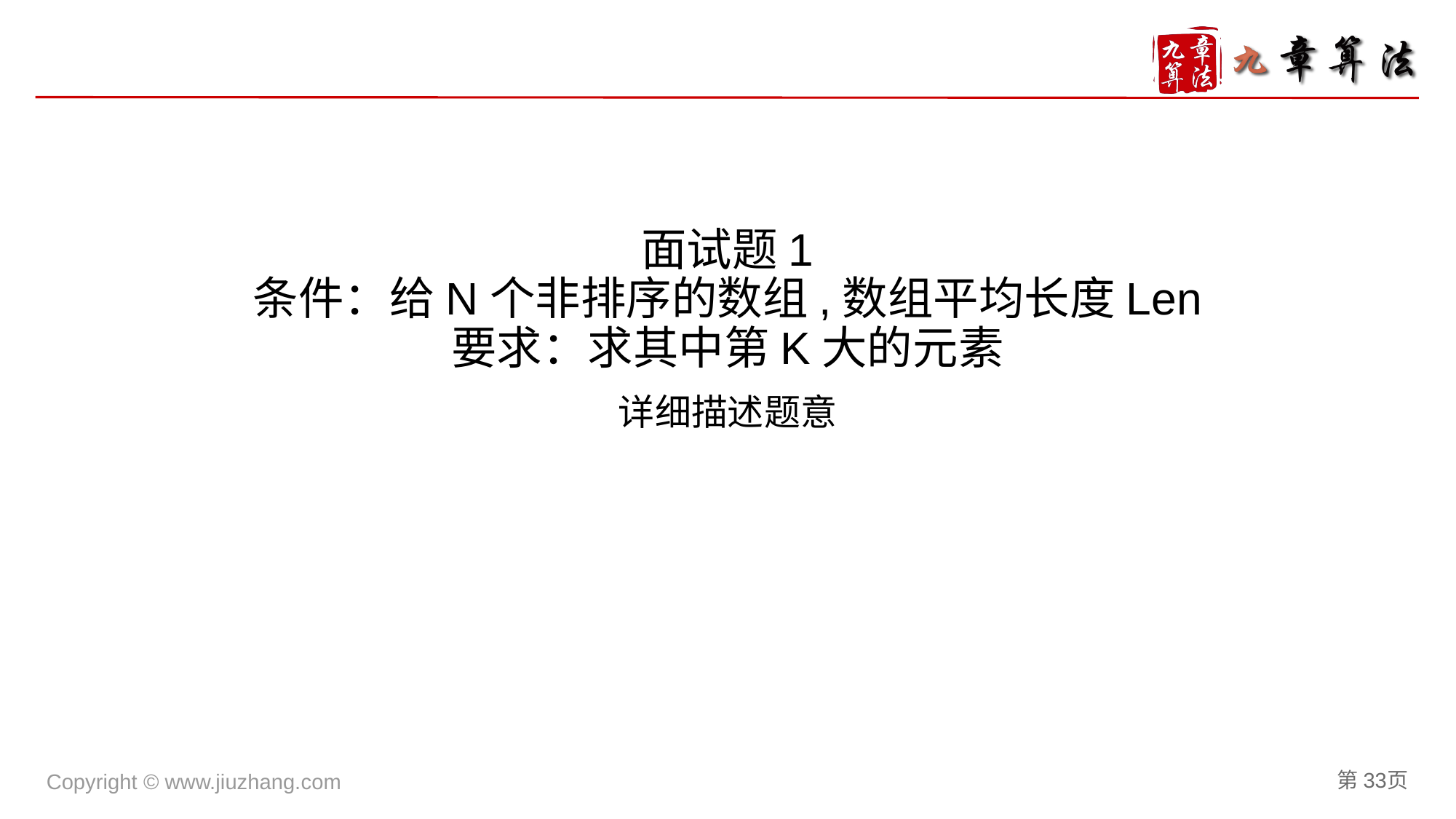

# 面试题1 条件：给N个非排序的数组,数组平均长度Len 要求：求其中第K大的元素
详细描述题意
第33页